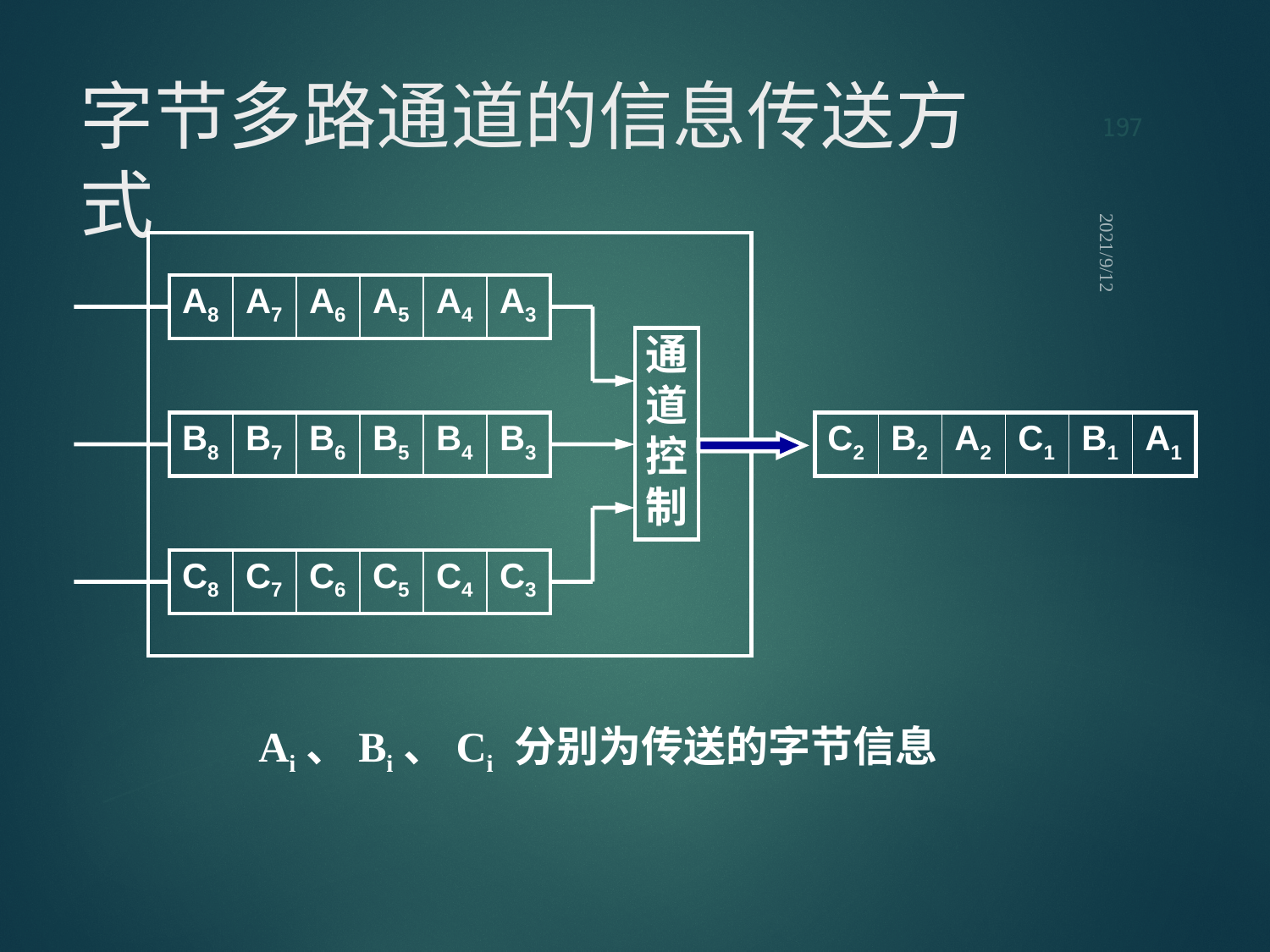

197
# 字节多路通道的信息传送方式

2021/9/12
| A8 | A7 | A6 | A5 | A4 | A3 |
| --- | --- | --- | --- | --- | --- |

通道控制

| B8 | B7 | B6 | B5 | B4 | B3 |
| --- | --- | --- | --- | --- | --- |
| C2 | B2 | A2 | C1 | B1 | A1 |
| --- | --- | --- | --- | --- | --- |

| C8 | C7 | C6 | C5 | C4 | C3 |
| --- | --- | --- | --- | --- | --- |

Ai、Bi、Ci 分别为传送的字节信息